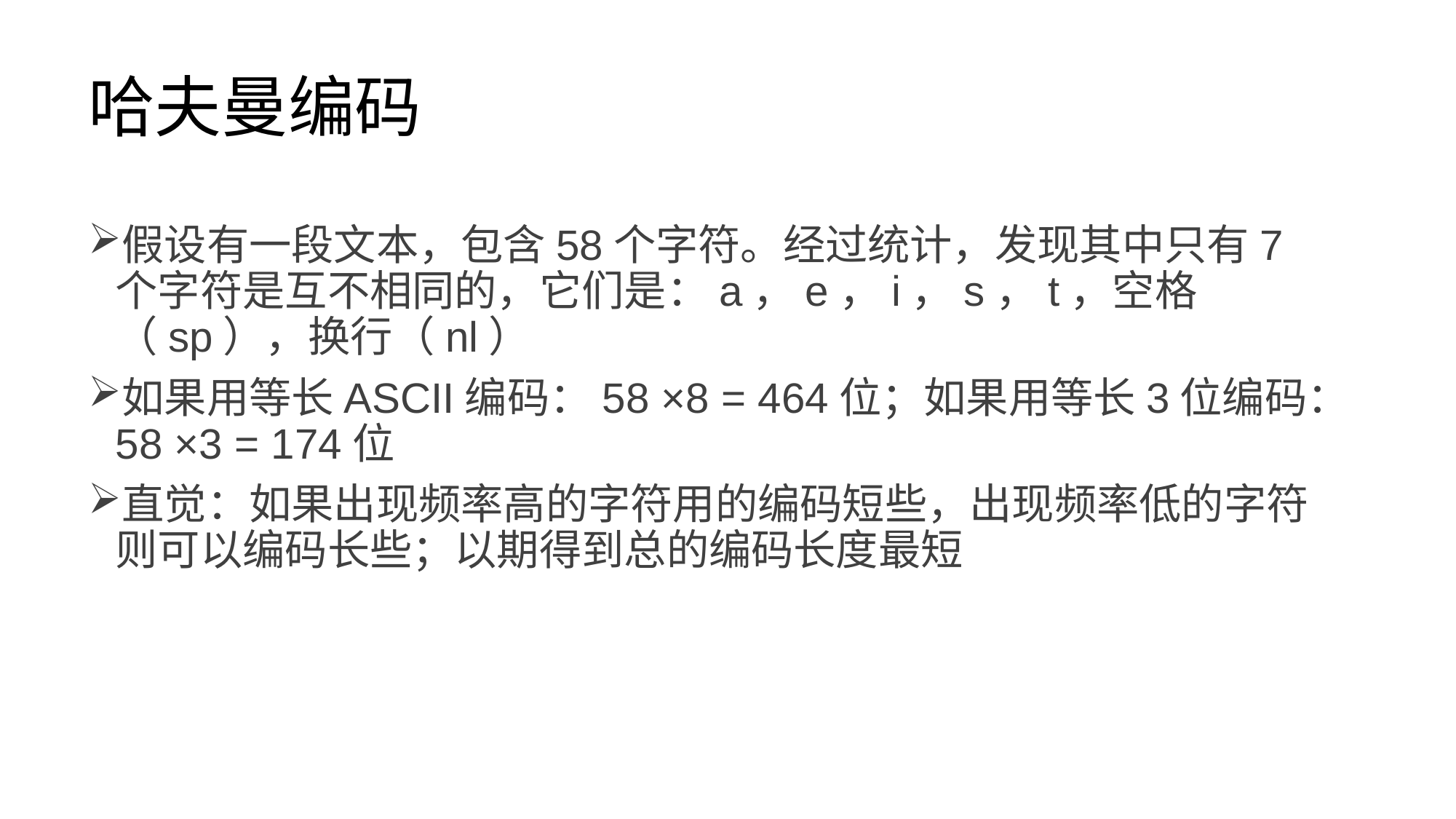

# 哈夫曼编码
假设有一段文本，包含58个字符。经过统计，发现其中只有7个字符是互不相同的，它们是：a，e，i，s，t，空格（sp），换行（nl）
如果用等长ASCII编码：58 ×8 = 464位；如果用等长3位编码：58 ×3 = 174位
直觉：如果出现频率高的字符用的编码短些，出现频率低的字符则可以编码长些；以期得到总的编码长度最短